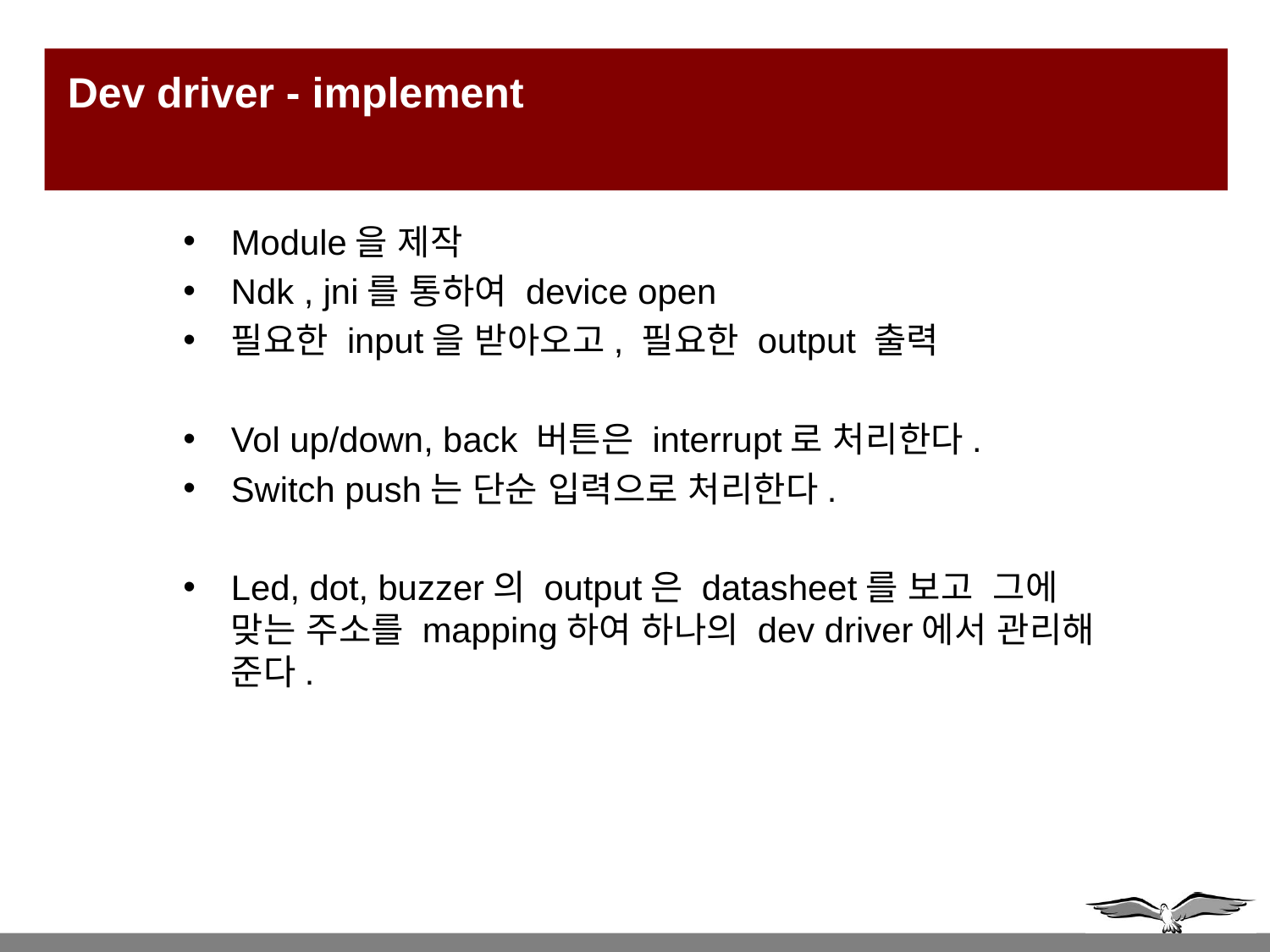

# Dev driver - implement

Module을 제작
Ndk , jni를 통하여 device open
필요한 input을 받아오고, 필요한 output 출력

Vol up/down, back 버튼은 interrupt로 처리한다.
Switch push는 단순 입력으로 처리한다.

Led, dot, buzzer의 output은 datasheet를 보고  그에 맞는 주소를 mapping하여 하나의 dev driver에서 관리해 준다.